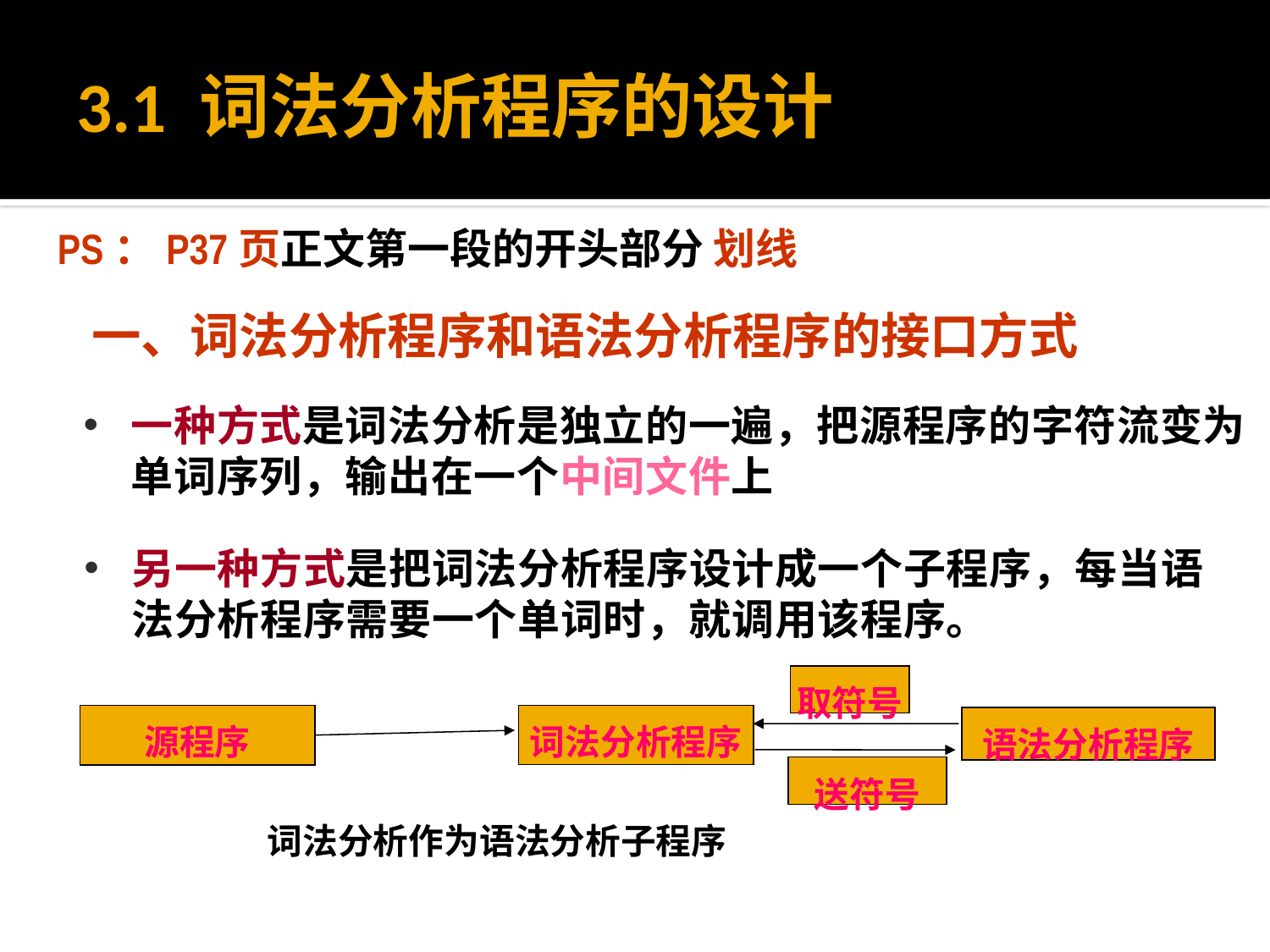

# 3.1 词法分析程序的设计
PS：P37页正文第一段的开头部分 划线
一、词法分析程序和语法分析程序的接口方式
一种方式是词法分析是独立的一遍，把源程序的字符流变为单词序列，输出在一个中间文件上
另一种方式是把词法分析程序设计成一个子程序，每当语法分析程序需要一个单词时，就调用该程序。
取符号
源程序
词法分析程序
语法分析程序

送符号
词法分析作为语法分析子程序